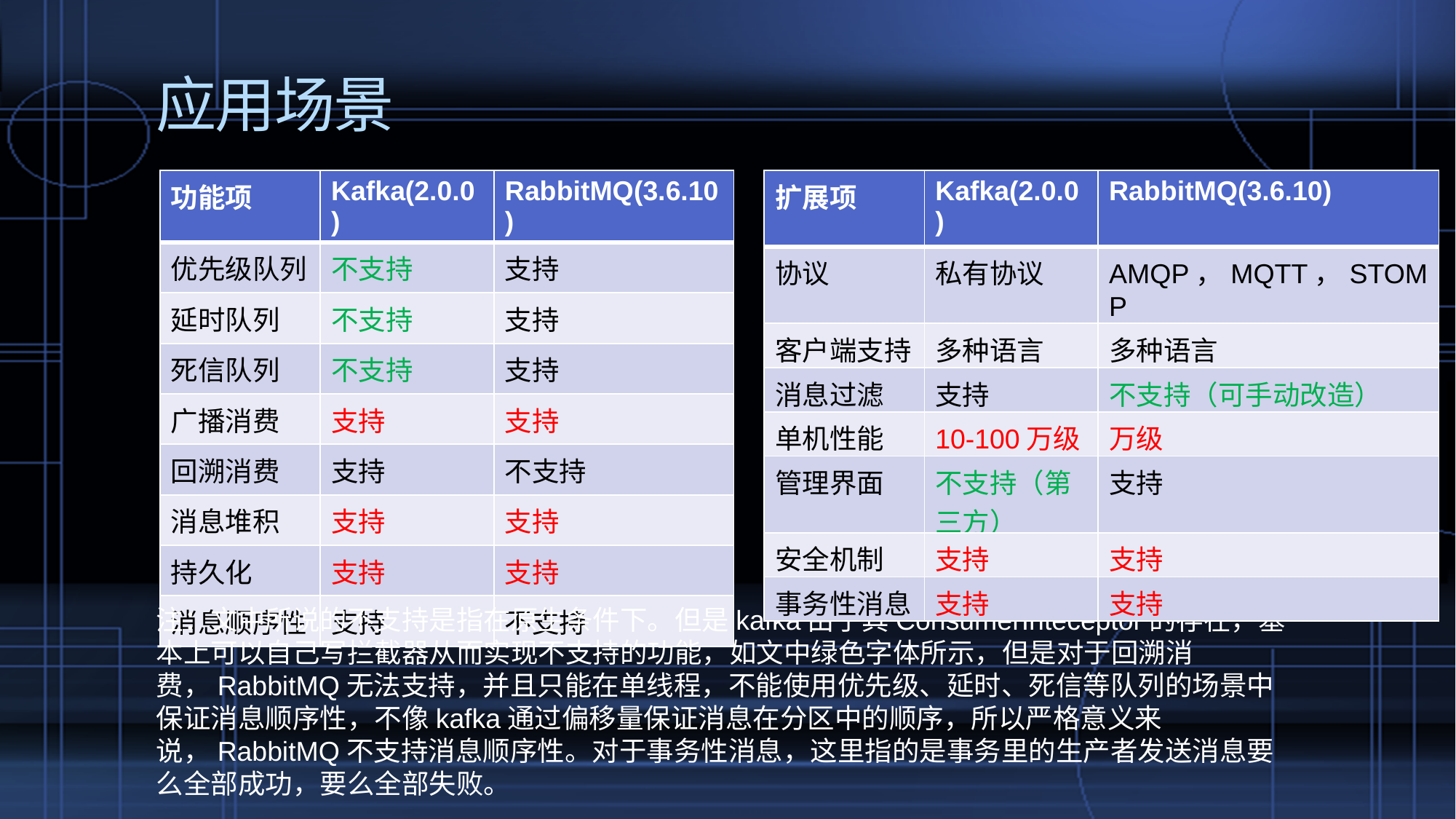

# 应用场景
| 功能项 | Kafka(2.0.0) | RabbitMQ(3.6.10) |
| --- | --- | --- |
| 优先级队列 | 不支持 | 支持 |
| 延时队列 | 不支持 | 支持 |
| 死信队列 | 不支持 | 支持 |
| 广播消费 | 支持 | 支持 |
| 回溯消费 | 支持 | 不支持 |
| 消息堆积 | 支持 | 支持 |
| 持久化 | 支持 | 支持 |
| 消息顺序性 | 支持 | 不支持 |
| 扩展项 | Kafka(2.0.0) | RabbitMQ(3.6.10) |
| --- | --- | --- |
| 协议 | 私有协议 | AMQP，MQTT，STOMP |
| 客户端支持 | 多种语言 | 多种语言 |
| 消息过滤 | 支持 | 不支持（可手动改造） |
| 单机性能 | 10-100万级 | 万级 |
| 管理界面 | 不支持（第三方） | 支持 |
| 安全机制 | 支持 | 支持 |
| 事务性消息 | 支持 | 支持 |
注：文中所说的不支持是指在原生条件下。但是kafka由于其ConsumerInteceptor的存在，基本上可以自己写拦截器从而实现不支持的功能，如文中绿色字体所示，但是对于回溯消费，RabbitMQ无法支持，并且只能在单线程，不能使用优先级、延时、死信等队列的场景中保证消息顺序性，不像kafka通过偏移量保证消息在分区中的顺序，所以严格意义来说，RabbitMQ不支持消息顺序性。对于事务性消息，这里指的是事务里的生产者发送消息要么全部成功，要么全部失败。